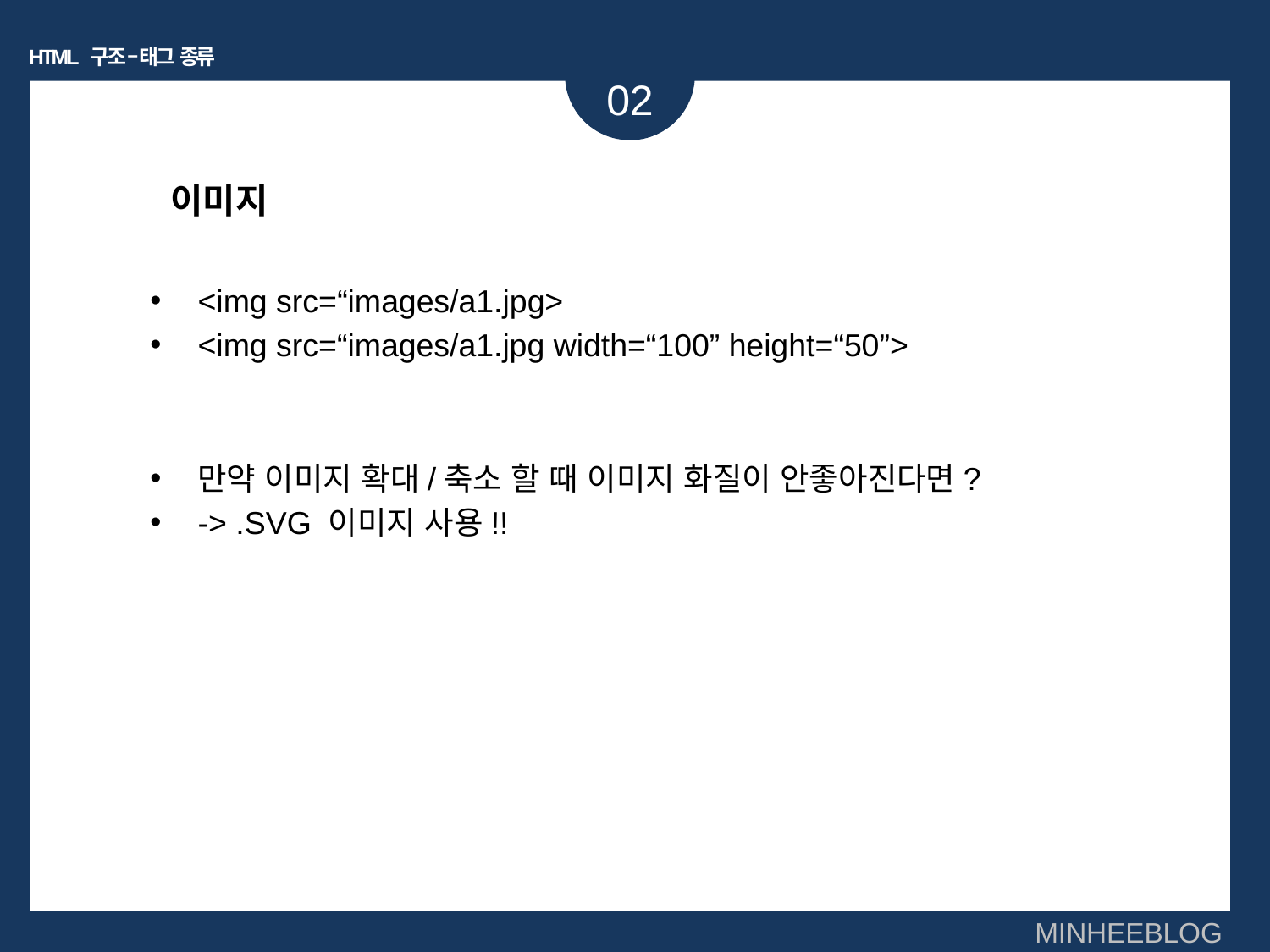

HTML 구조 – 태그  종류
02

이미지

<img src=“images/a1.jpg>
<img src=“images/a1.jpg width=“100” height=“50”>

만약 이미지 확대/축소 할 때 이미지 화질이 안좋아진다면?
-> .SVG 이미지 사용!!

MINHEEBLOG